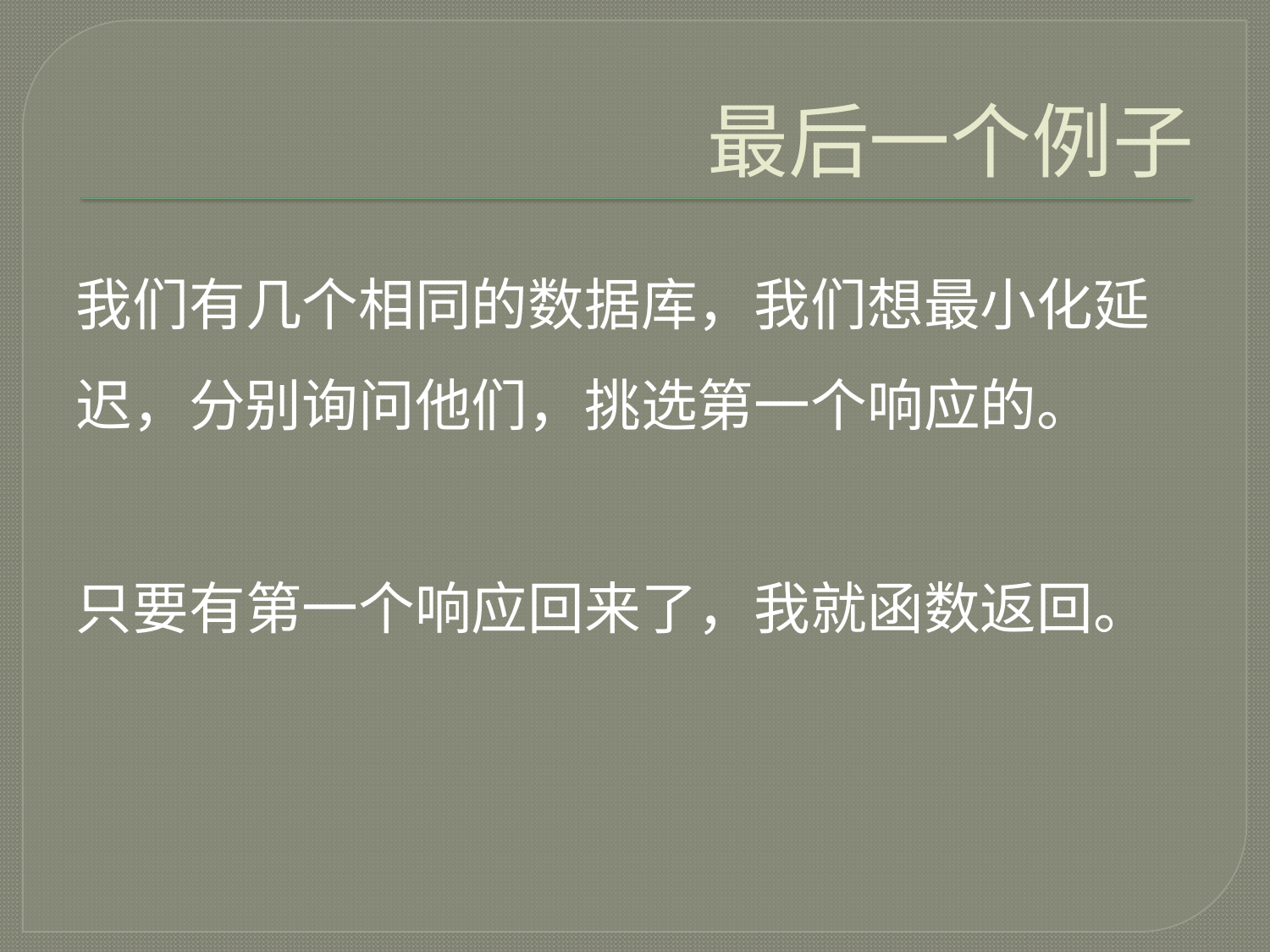

# 最后一个例子
我们有几个相同的数据库，我们想最小化延迟，分别询问他们，挑选第一个响应的。

只要有第一个响应回来了，我就函数返回。